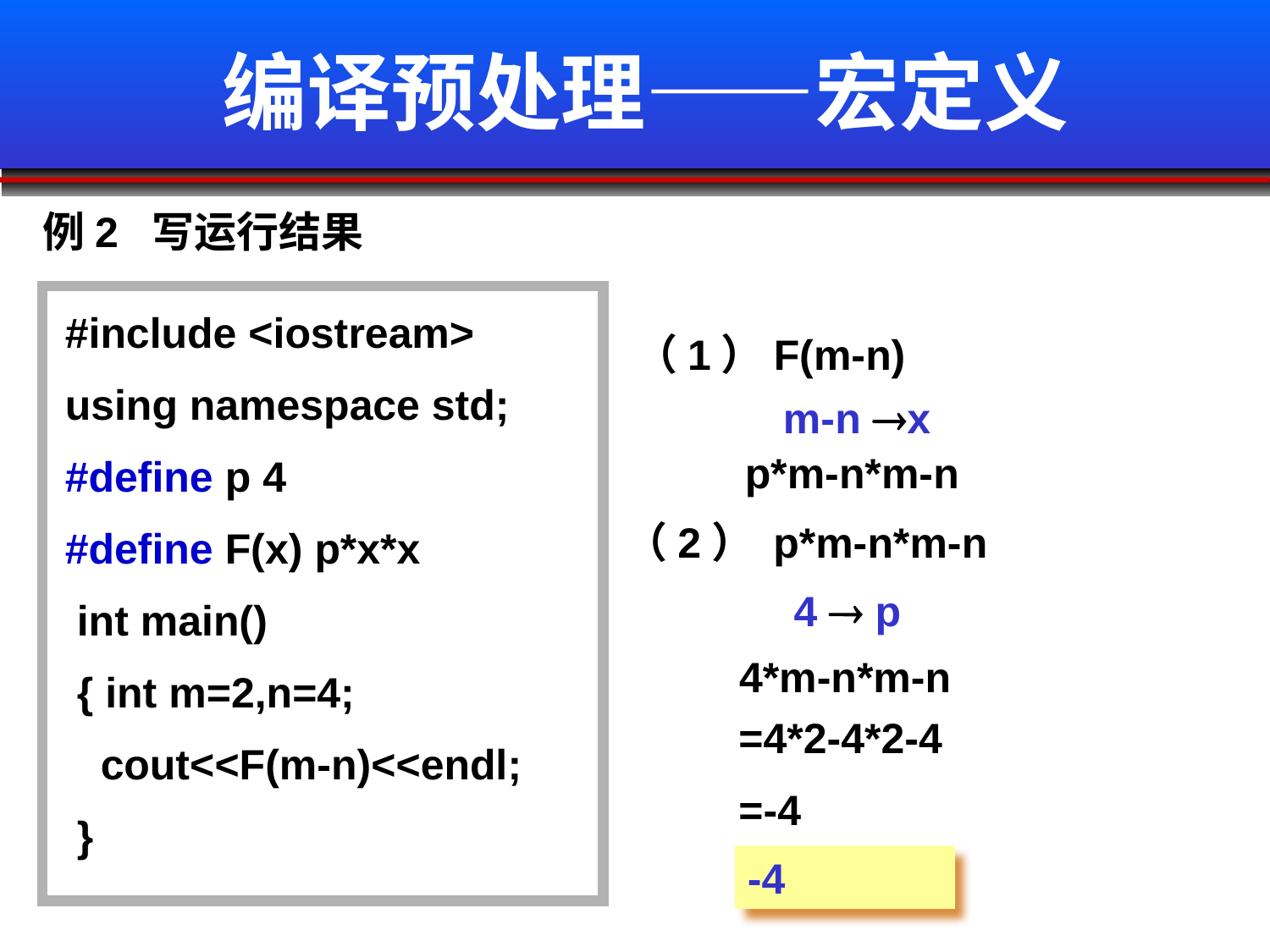

# 编译预处理——宏定义
例2  写运行结果

#include <iostream>
using namespace std;
#define p 4
#define F(x) p*x*x
 int main()
 { int m=2,n=4;
   cout<<F(m-n)<<endl;
 }
（1）F(m-n)
m-n →x
p*m-n*m-n
（2） p*m-n*m-n
4 → p
4*m-n*m-n
=4*2-4*2-4
=-4
-4